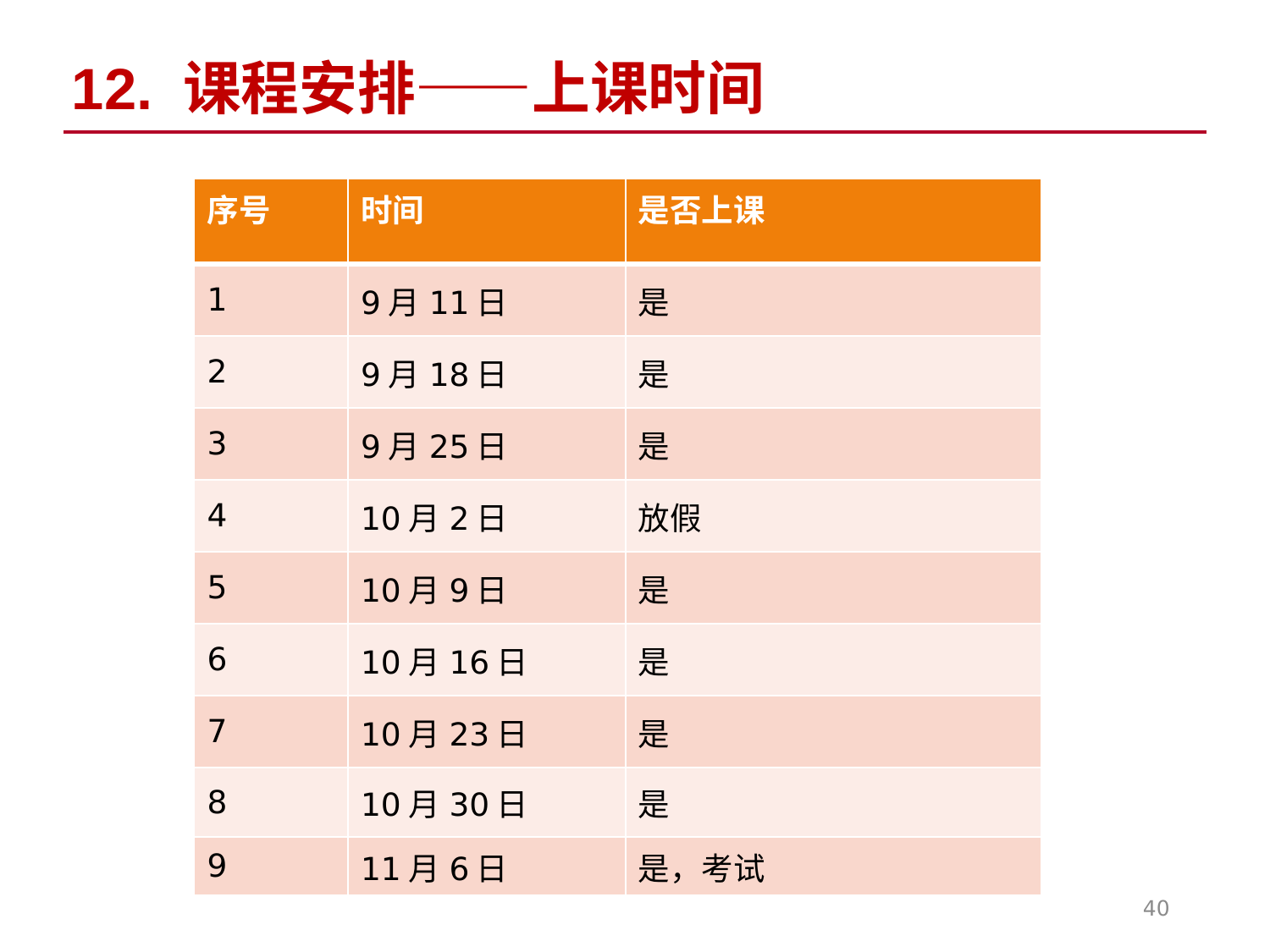

12. 课程安排——上课时间
| 序号 | 时间 | 是否上课 |
| --- | --- | --- |
| 1 | 9月11日 | 是 |
| 2 | 9月18日 | 是 |
| 3 | 9月25日 | 是 |
| 4 | 10月2日 | 放假 |
| 5 | 10月9日 | 是 |
| 6 | 10月16日 | 是 |
| 7 | 10月23日 | 是 |
| 8 | 10月30日 | 是 |
| 9 | 11月6日 | 是，考试 |
40